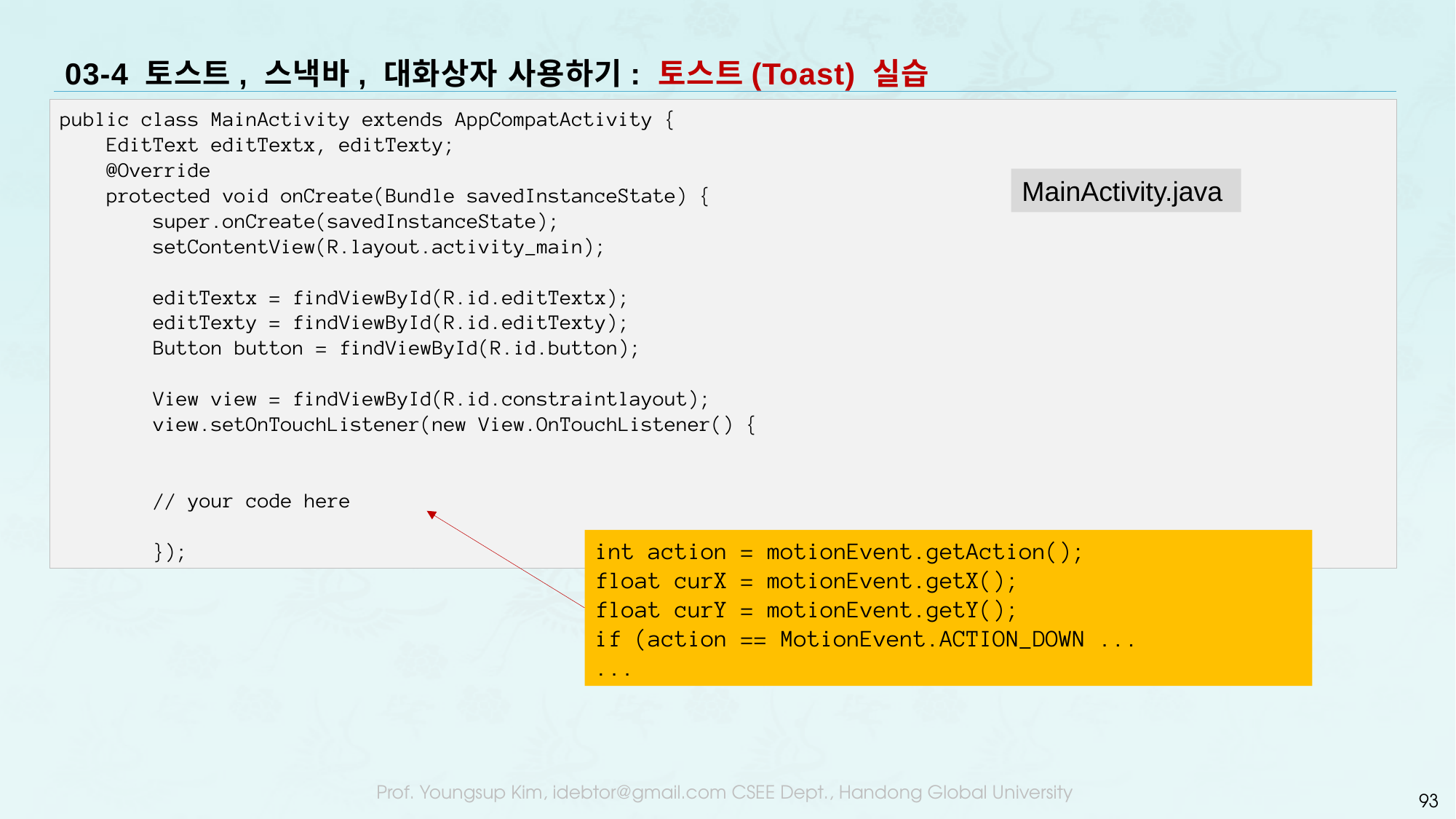

# 03-4 토스트, 스낵바, 대화상자 사용하기: 토스트(Toast) 실습
public class MainActivity extends AppCompatActivity {
    EditText editTextx, editTexty;
    @Override
    protected void onCreate(Bundle savedInstanceState) {
        super.onCreate(savedInstanceState);
        setContentView(R.layout.activity_main);

        editTextx = findViewById(R.id.editTextx);
        editTexty = findViewById(R.id.editTexty);
        Button button = findViewById(R.id.button);

        View view = findViewById(R.id.constraintlayout);
        view.setOnTouchListener(new View.OnTouchListener() {

        // your code here

        });

MainActivity.java
int action = motionEvent.getAction();
float curX = motionEvent.getX();
float curY = motionEvent.getY();
if (action == MotionEvent.ACTION_DOWN ...
...
93